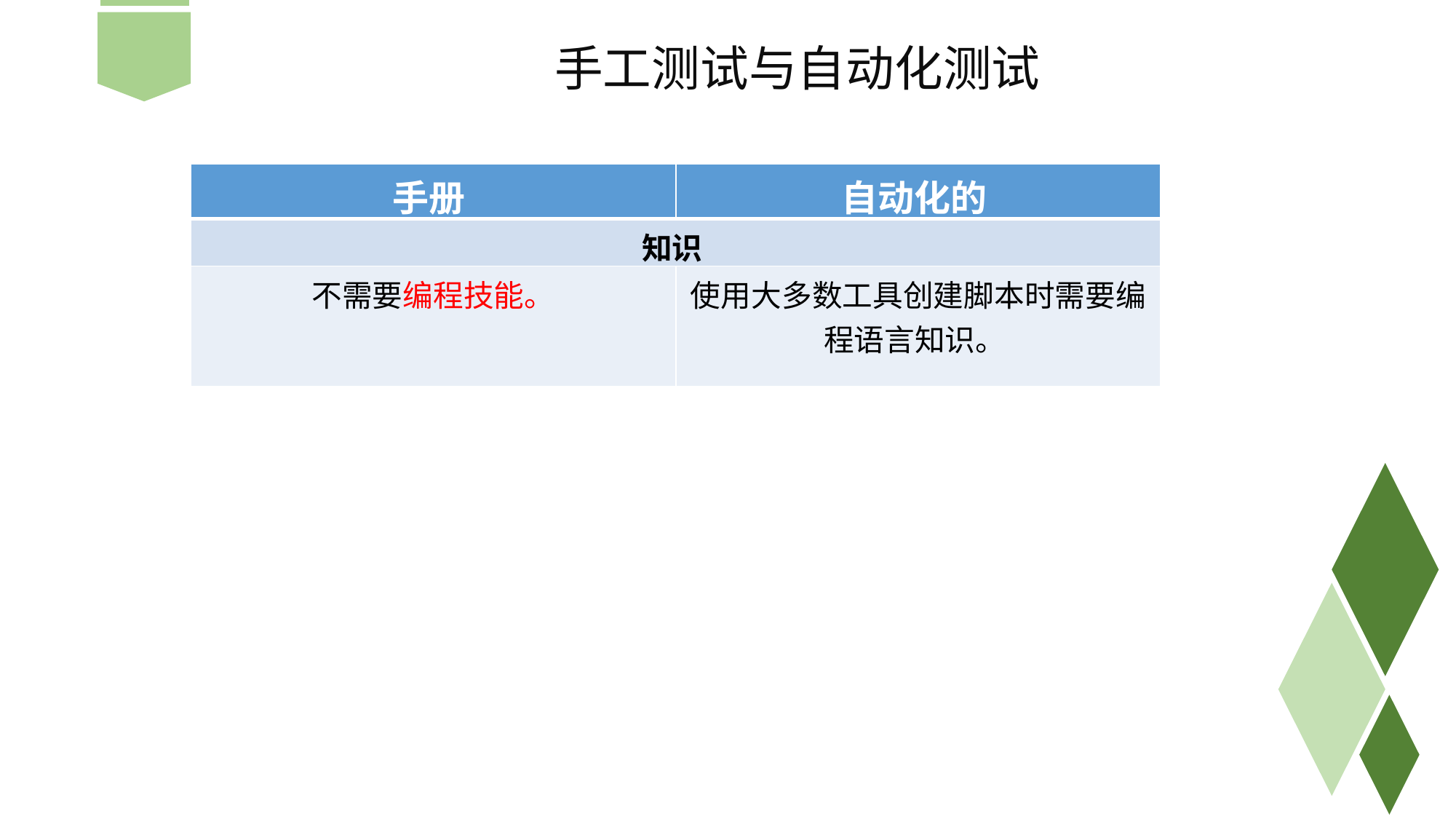

手工测试与自动化测试
| 手册 | 自动化的 |
| --- | --- |
| 知识 |  |
| 不需要编程技能。 | 使用大多数工具创建脚本时需要编程语言知识。 |

38